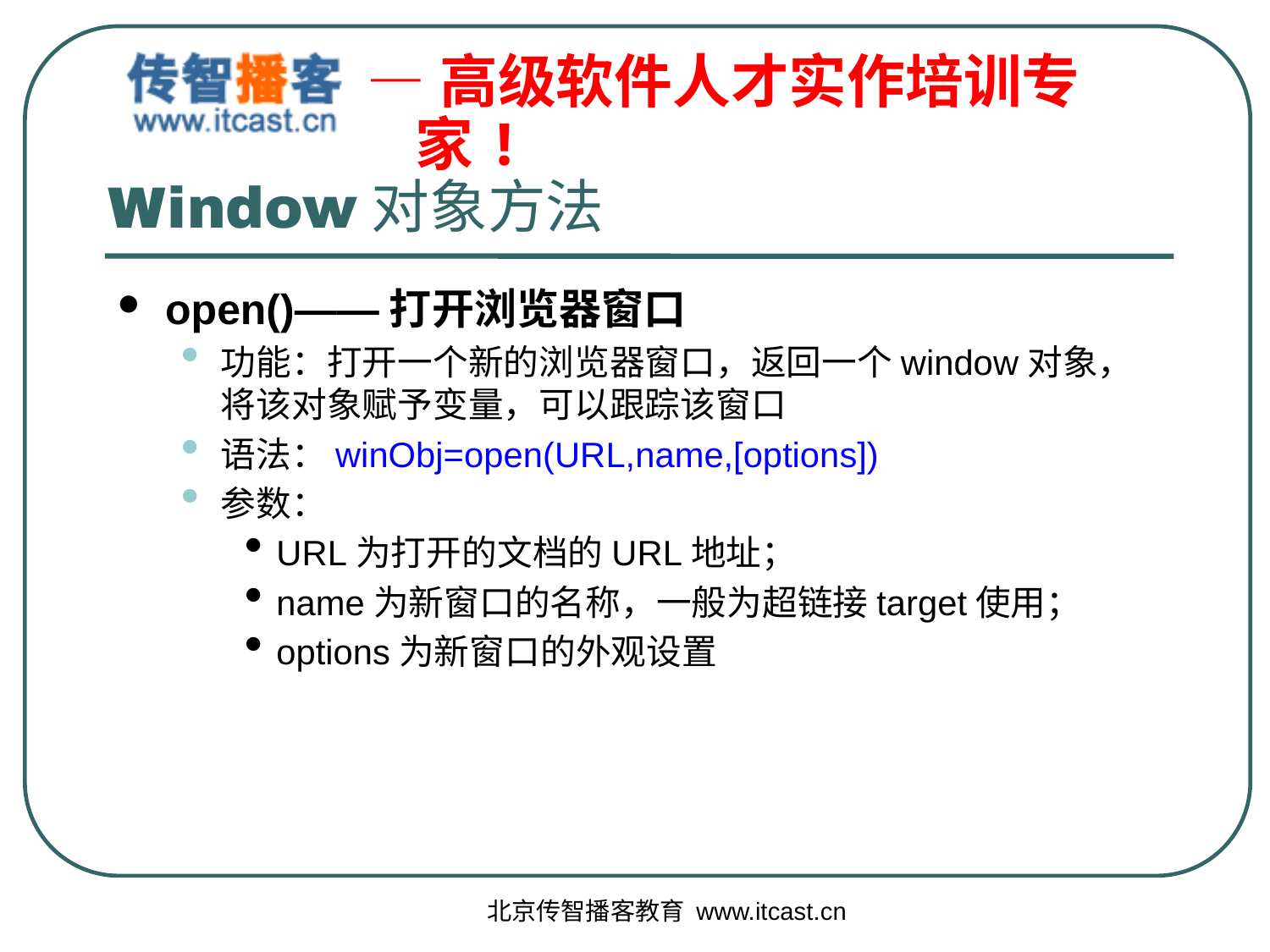

Window对象方法
open()——打开浏览器窗口
功能：打开一个新的浏览器窗口，返回一个window对象，将该对象赋予变量，可以跟踪该窗口
语法：winObj=open(URL,name,[options])
参数：
URL为打开的文档的URL地址；
name为新窗口的名称，一般为超链接target使用；
options为新窗口的外观设置